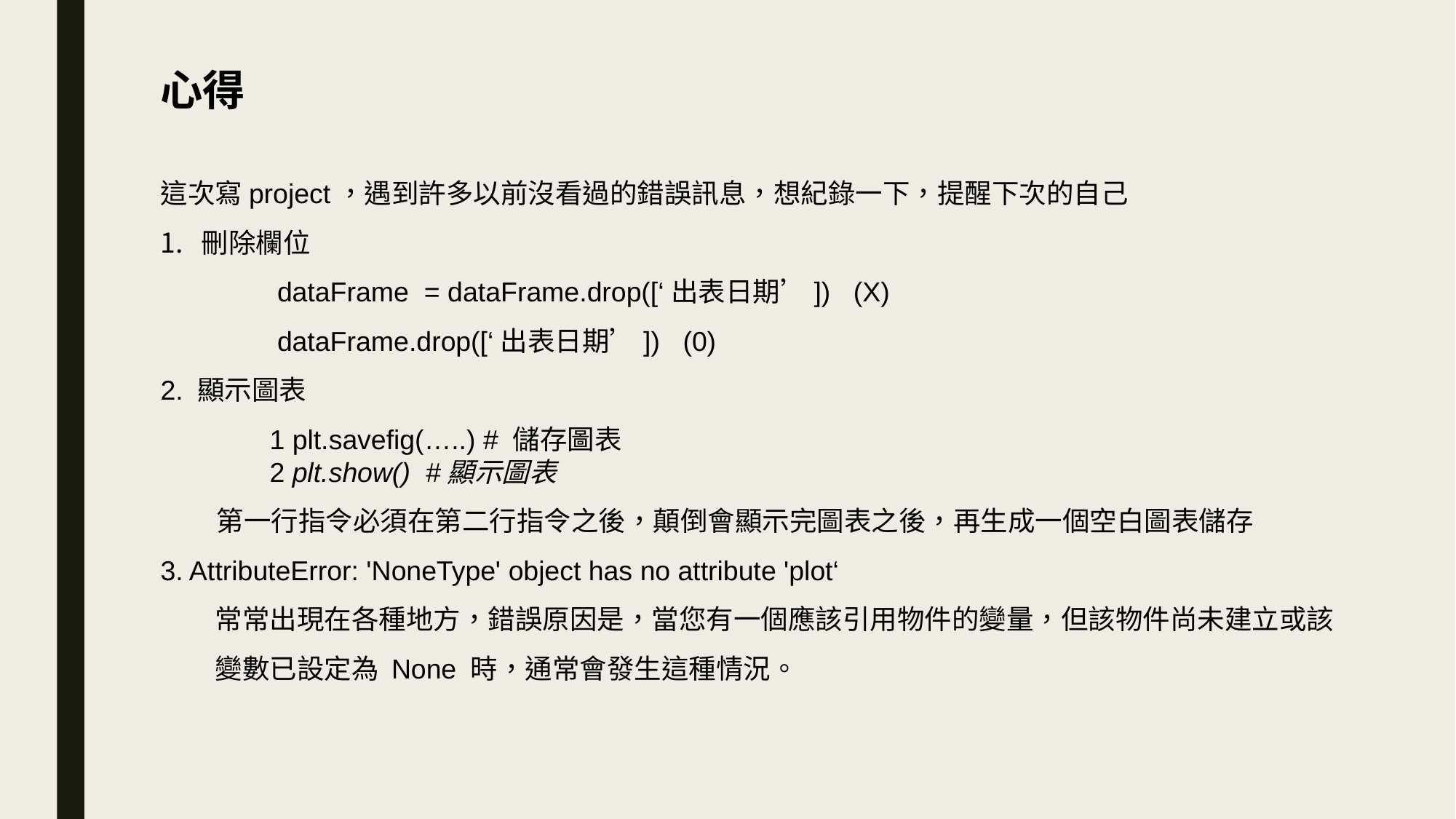

心得
這次寫project，遇到許多以前沒看過的錯誤訊息，想紀錄一下，提醒下次的自己
刪除欄位
	 dataFrame  = dataFrame.drop([‘出表日期’])   (X)
	 dataFrame.drop([‘出表日期’])   (0)
2. 顯示圖表
	1 plt.savefig(…..) # 儲存圖表
 	2 plt.show()  #顯示圖表
        第一行指令必須在第二行指令之後，顛倒會顯示完圖表之後，再生成一個空白圖表儲存
3. AttributeError: 'NoneType' object has no attribute 'plot‘
常常出現在各種地方，錯誤原因是，當您有一個應該引用物件的變量，但該物件尚未建立或該變數已設定為 None 時，通常會發生這種情況。